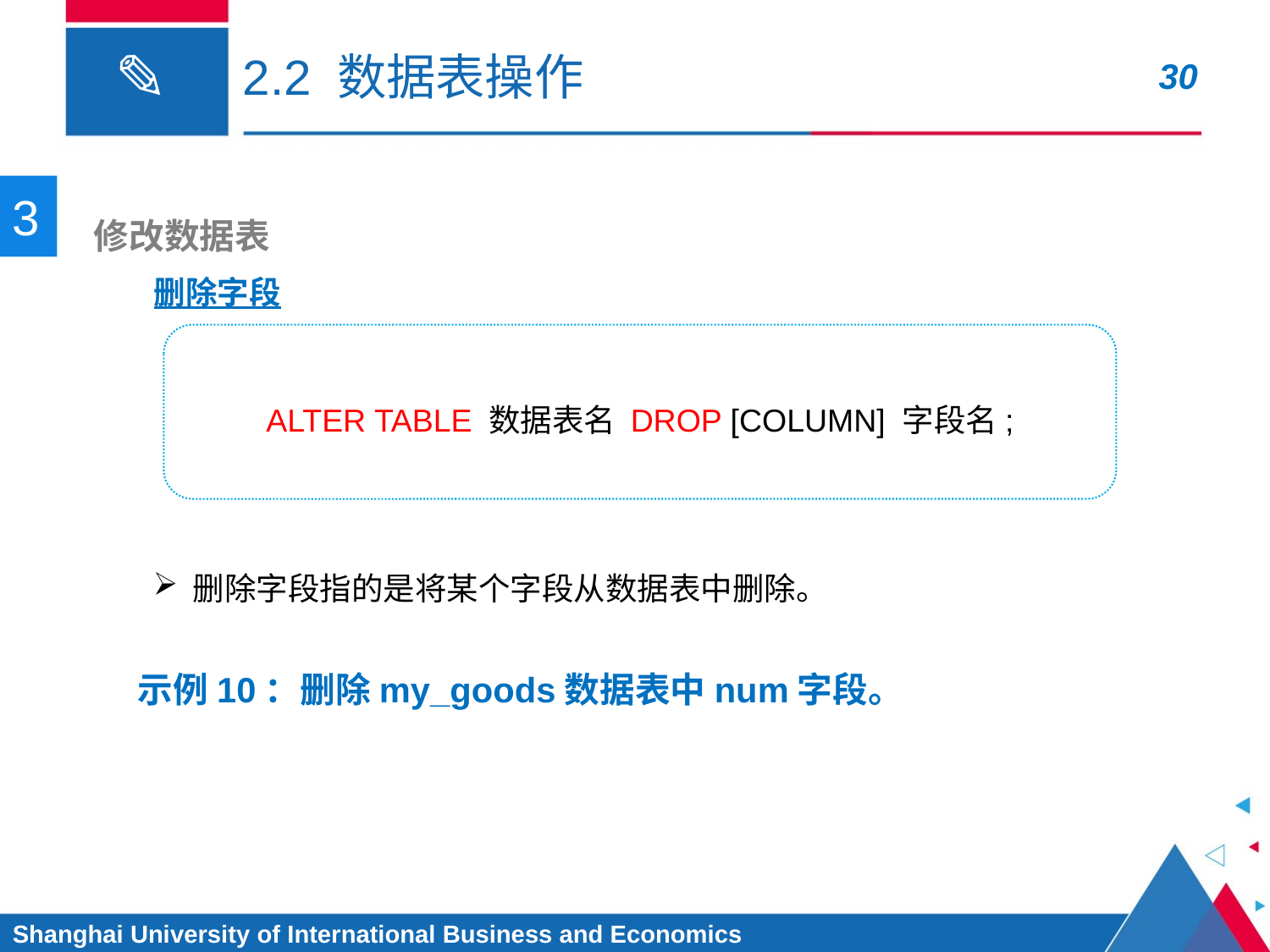

# 2.2 数据表操作

3
  修改数据表
删除字段

ALTER TABLE 数据表名 DROP [COLUMN] 字段名;
删除字段指的是将某个字段从数据表中删除。
  示例10：删除my_goods数据表中num字段。